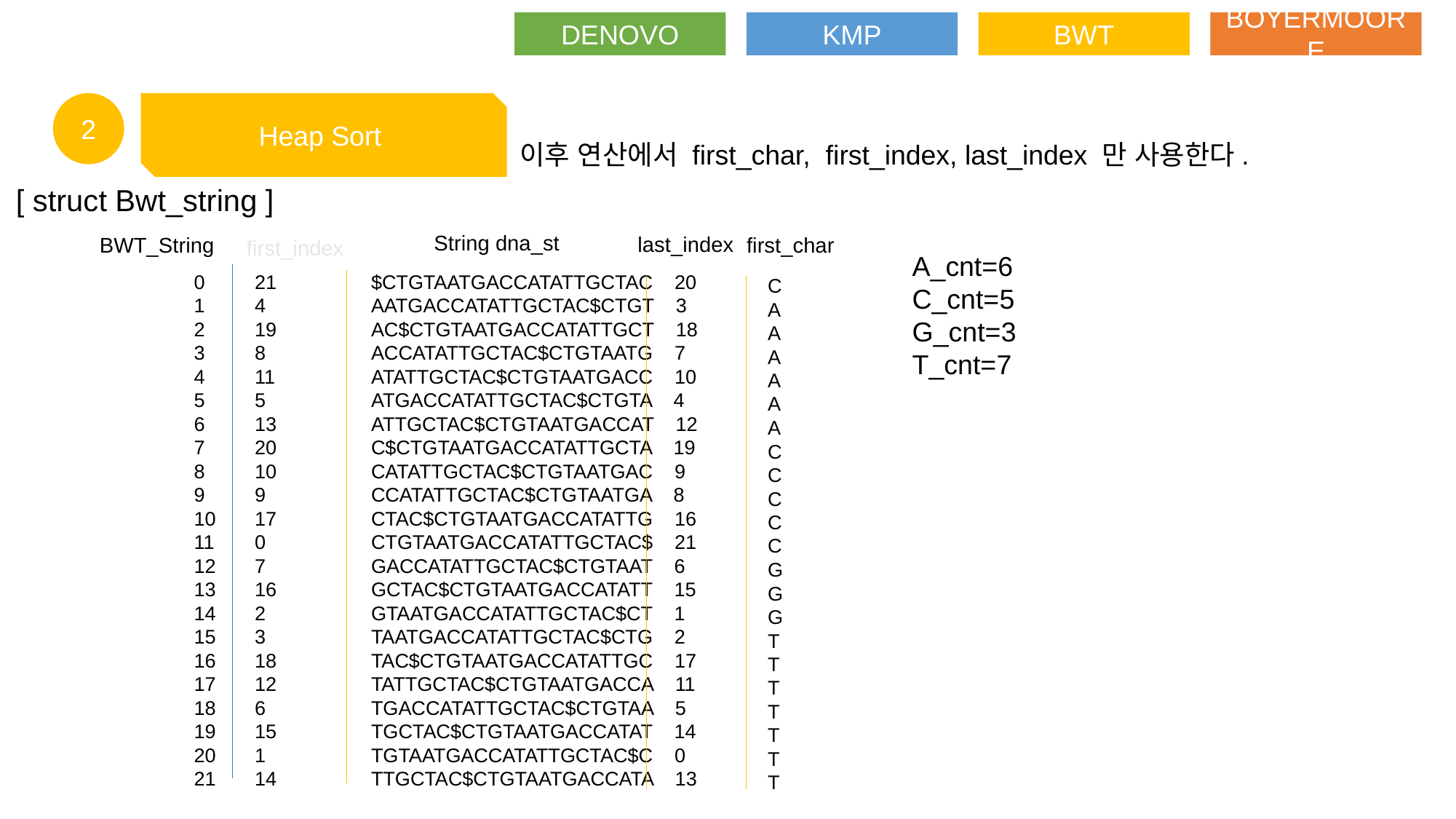

DENOVO
KMP
BWT
BOYERMOORE
Heap Sort
2
이후 연산에서 first_char,  first_index, last_index 만 사용한다.
[ struct Bwt_string ]
last_index
String dna_st
first_char
BWT_String
first_index
A_cnt=6
C_cnt=5
G_cnt=3
T_cnt=7

21
4
19
8
11
5
13
20
10
9
17
0
7
16
2
3
18
12
6
15
1
14
$CTGTAATGACCATATTGCTAC    20
AATGACCATATTGCTAC$CTGT    3
AC$CTGTAATGACCATATTGCT    18
ACCATATTGCTAC$CTGTAATG    7
ATATTGCTAC$CTGTAATGACC    10
ATGACCATATTGCTAC$CTGTA    4
ATTGCTAC$CTGTAATGACCAT    12
C$CTGTAATGACCATATTGCTA    19
CATATTGCTAC$CTGTAATGAC    9
CCATATTGCTAC$CTGTAATGA    8
CTAC$CTGTAATGACCATATTG    16
CTGTAATGACCATATTGCTAC$    21
GACCATATTGCTAC$CTGTAAT    6
GCTAC$CTGTAATGACCATATT    15
GTAATGACCATATTGCTAC$CT    1
TAATGACCATATTGCTAC$CTG    2
TAC$CTGTAATGACCATATTGC    17
TATTGCTAC$CTGTAATGACCA    11
TGACCATATTGCTAC$CTGTAA    5
TGCTAC$CTGTAATGACCATAT    14
TGTAATGACCATATTGCTAC$C    0
TTGCTAC$CTGTAATGACCATA    13
C
A
A
A
A
A
A
C
C
C
C
C
G
G
G
T
T
T
T
T
T
T
0
1
2
3
4
5
6
7
8
9
10
11
12
13
14
15
16
17
18
19
20
21